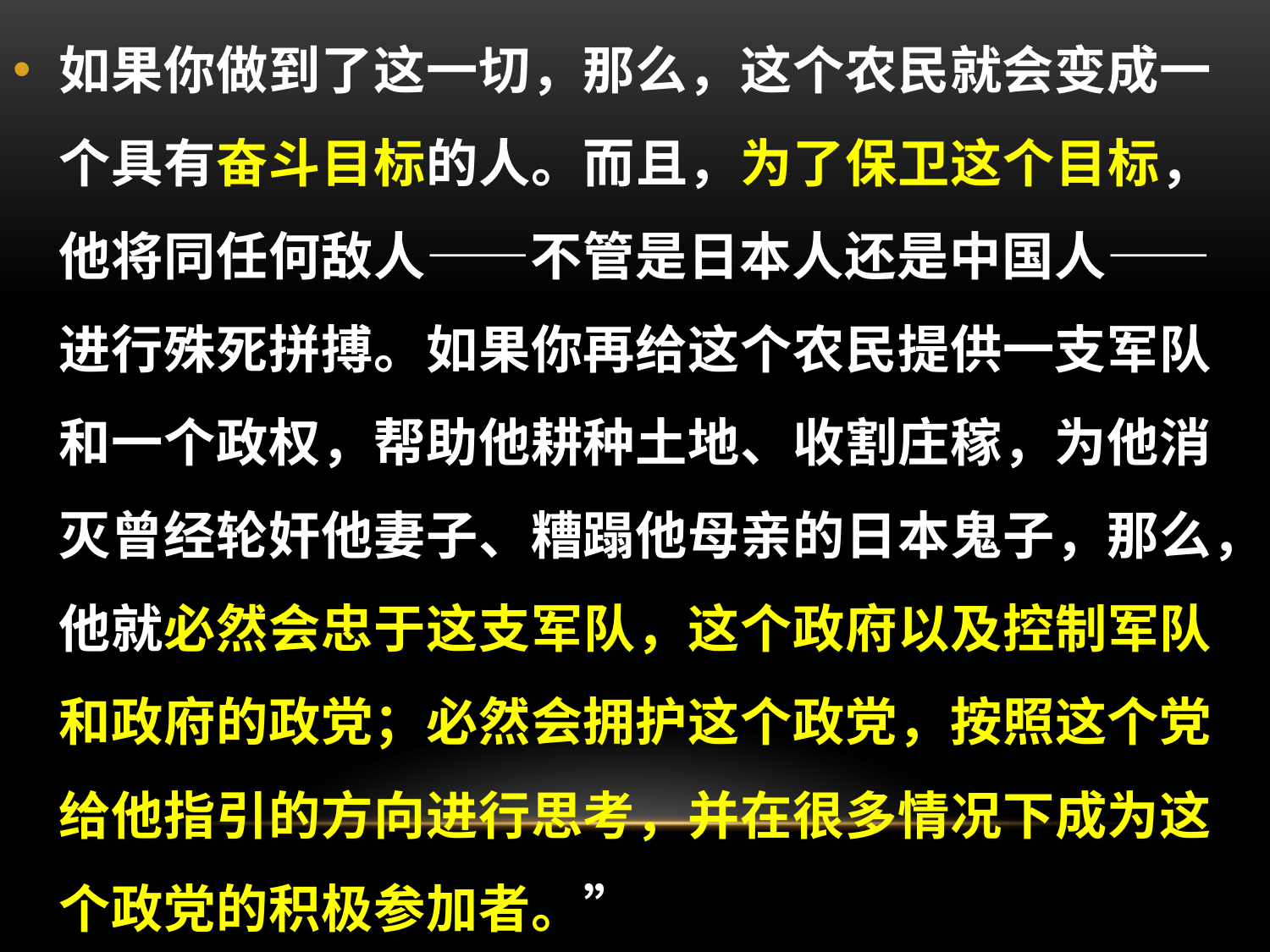

如果你做到了这一切，那么，这个农民就会变成一个具有奋斗目标的人。而且，为了保卫这个目标，他将同任何敌人——不管是日本人还是中国人——进行殊死拼搏。如果你再给这个农民提供一支军队和一个政权，帮助他耕种土地、收割庄稼，为他消灭曾经轮奸他妻子、糟蹋他母亲的日本鬼子，那么，他就必然会忠于这支军队，这个政府以及控制军队和政府的政党；必然会拥护这个政党，按照这个党给他指引的方向进行思考，并在很多情况下成为这个政党的积极参加者。”